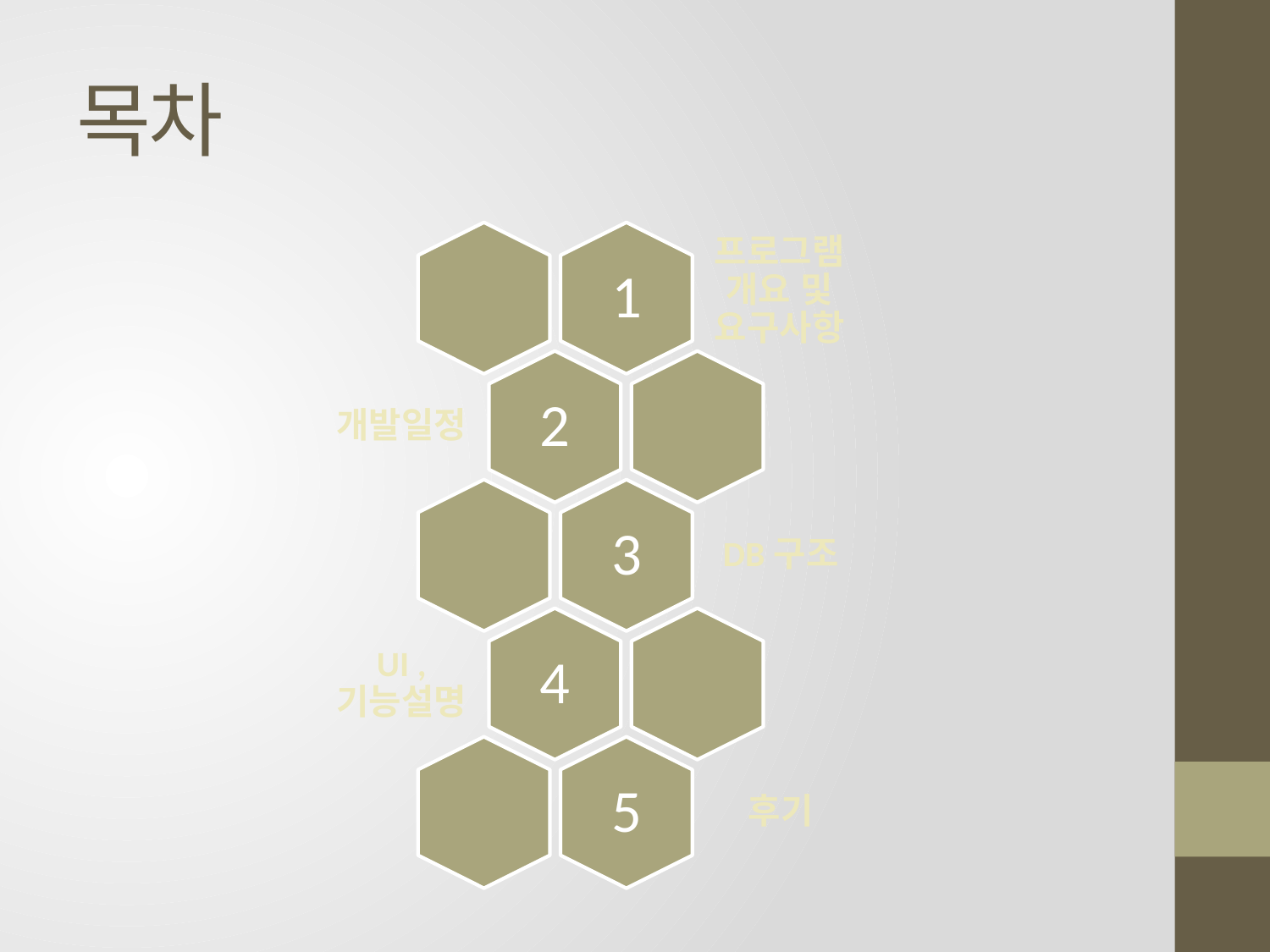

# 목차
1
프로그램 개요 및 요구사항

2
개발일정

3
DB구조

4
UI , 기능설명

5
후기